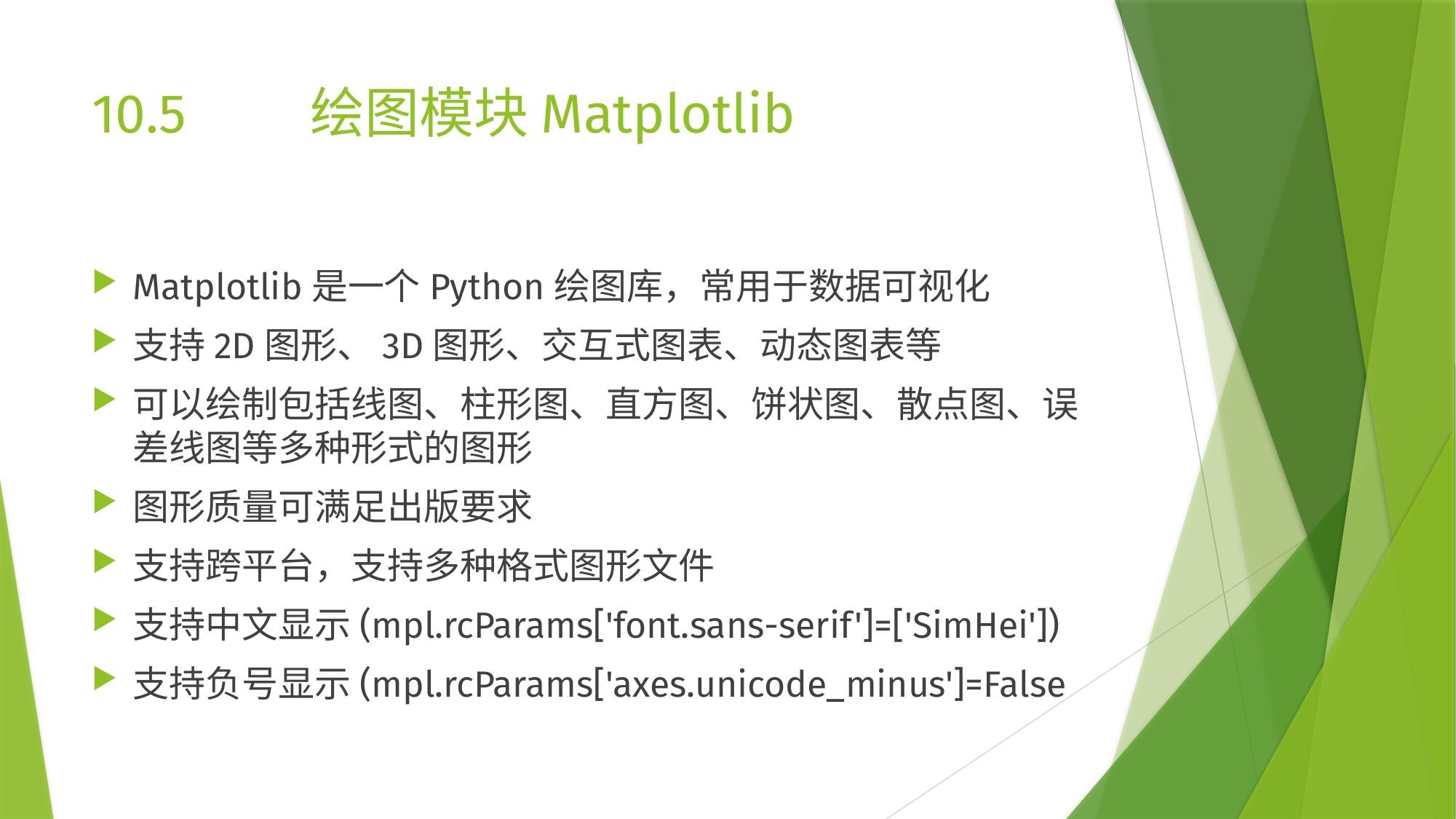

# 10.5		绘图模块Matplotlib
Matplotlib是一个Python绘图库，常用于数据可视化
支持2D图形、3D图形、交互式图表、动态图表等
可以绘制包括线图、柱形图、直方图、饼状图、散点图、误差线图等多种形式的图形
图形质量可满足出版要求
支持跨平台，支持多种格式图形文件
支持中文显示(mpl.rcParams['font.sans-serif']=['SimHei'])
支持负号显示(mpl.rcParams['axes.unicode_minus']=False